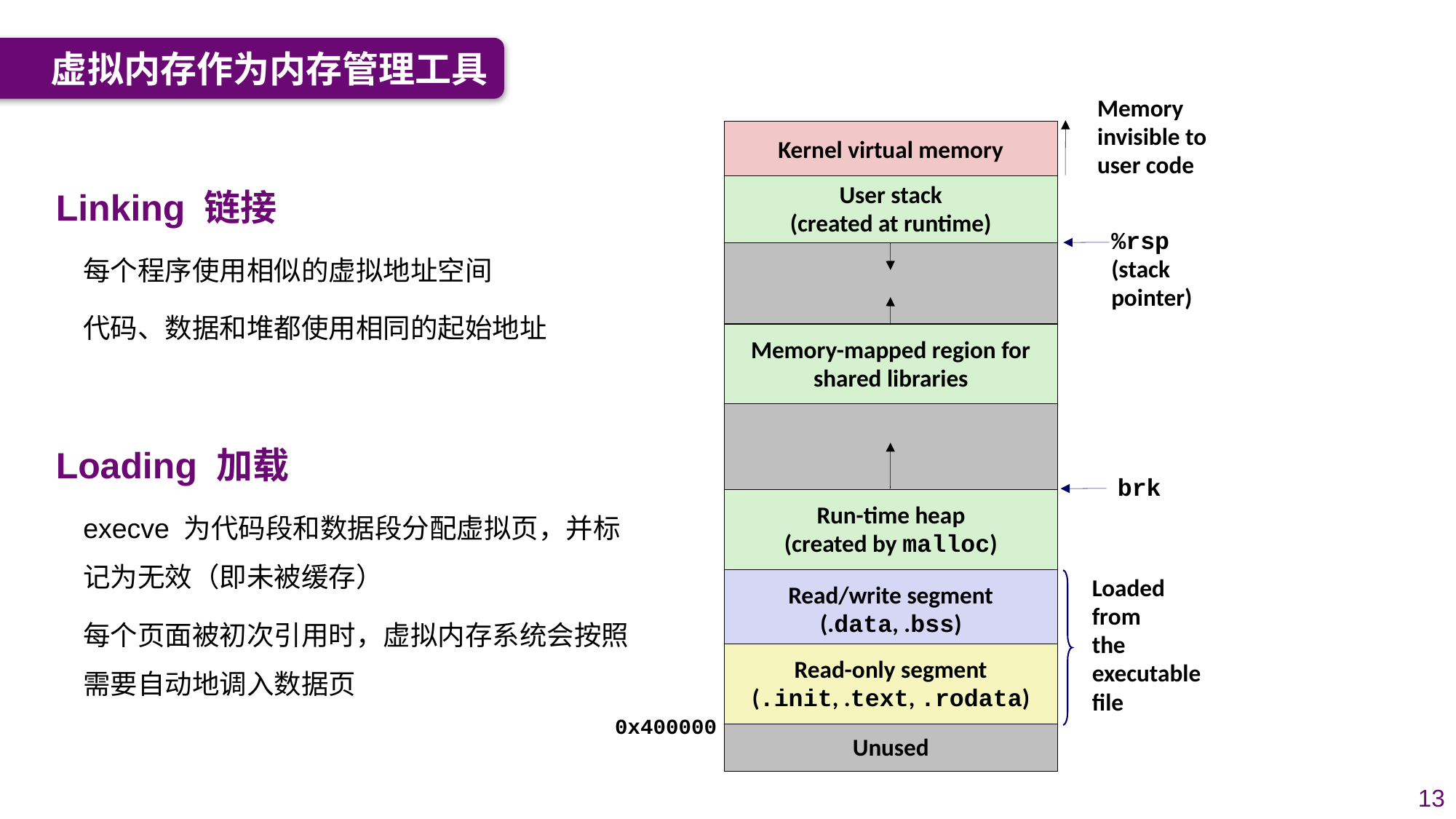

虚拟内存作为内存管理工具
Memory
invisible to
user code

Kernel virtual memory
Linking 链接
每个程序使用相似的虚拟地址空间
代码、数据和堆都使用相同的起始地址

Loading 加载
execve 为代码段和数据段分配虚拟页，并标记为无效（即未被缓存）
每个页面被初次引用时，虚拟内存系统会按照需要自动地调入数据页
User stack
(created at runtime)

%rsp
(stack
pointer)

Memory-mapped region for
shared libraries

brk

Run-time heap
(created by malloc)
Loaded
from
the
executable
file
Read/write segment
(.data, .bss)

Read-only segment
(.init, .text, .rodata)
0x400000
Unused
13